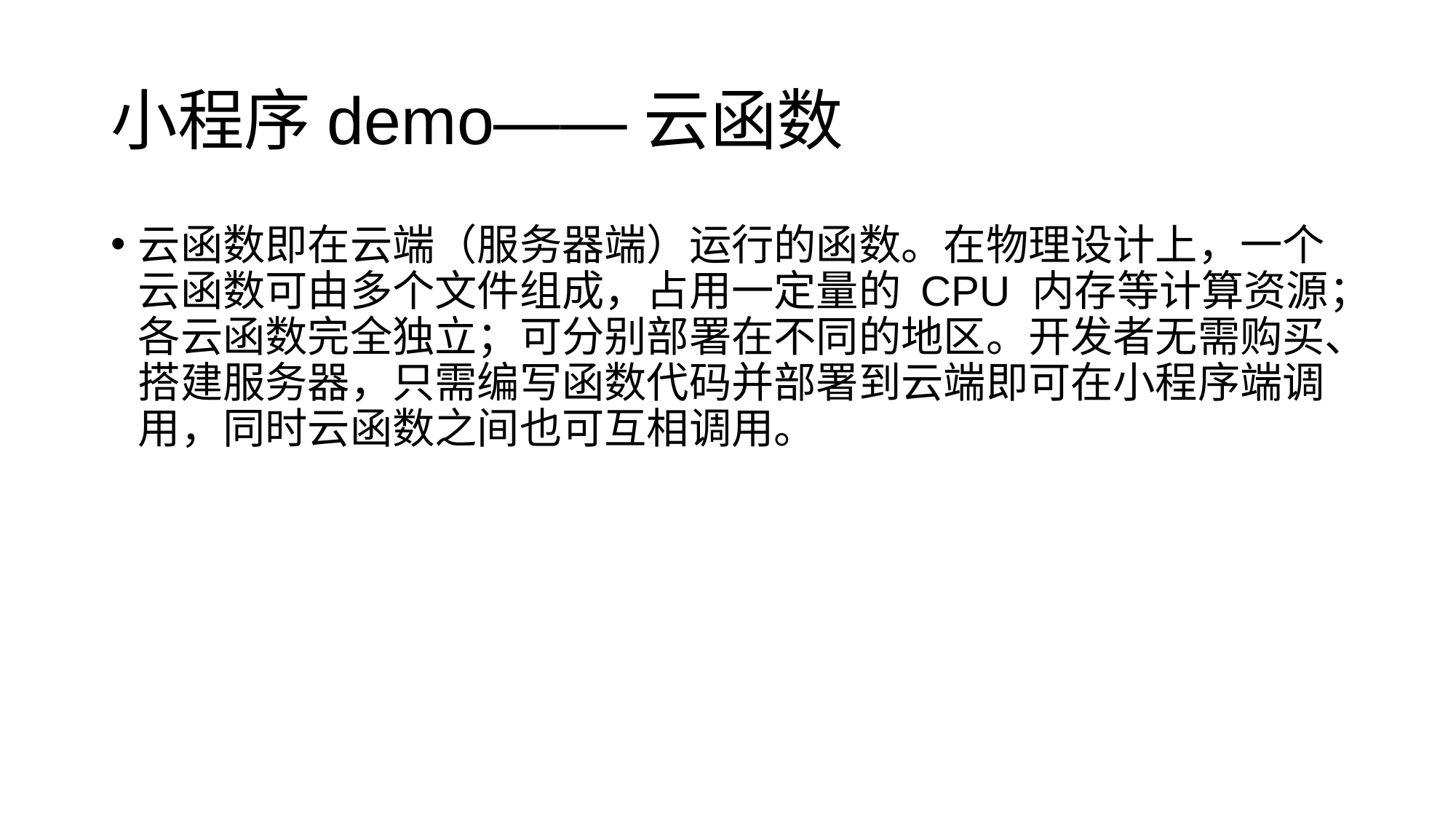

# 小程序demo——云函数
云函数即在云端（服务器端）运行的函数。在物理设计上，一个云函数可由多个文件组成，占用一定量的 CPU 内存等计算资源；各云函数完全独立；可分别部署在不同的地区。开发者无需购买、搭建服务器，只需编写函数代码并部署到云端即可在小程序端调用，同时云函数之间也可互相调用。